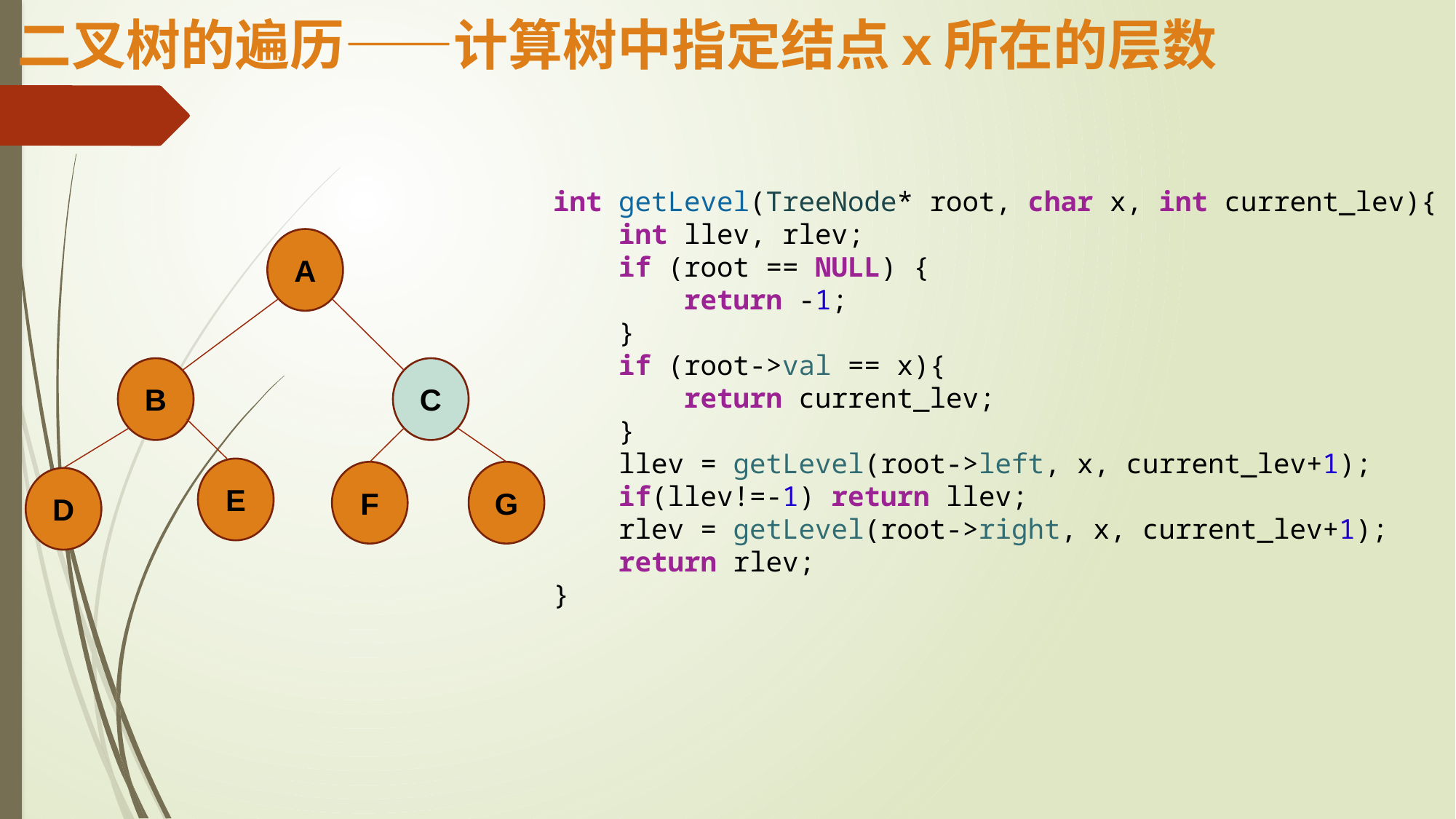

二叉树的遍历——计算树中指定结点x所在的层数
int getLevel(TreeNode* root, char x, int current_lev){
    int llev, rlev;
    if (root == NULL) {
        return -1;
    }
    if (root->val == x){
        return current_lev;
    }
    llev = getLevel(root->left, x, current_lev+1);
    if(llev!=-1) return llev;
    rlev = getLevel(root->right, x, current_lev+1);
    return rlev;
}
A
B
C
E
F
G
D